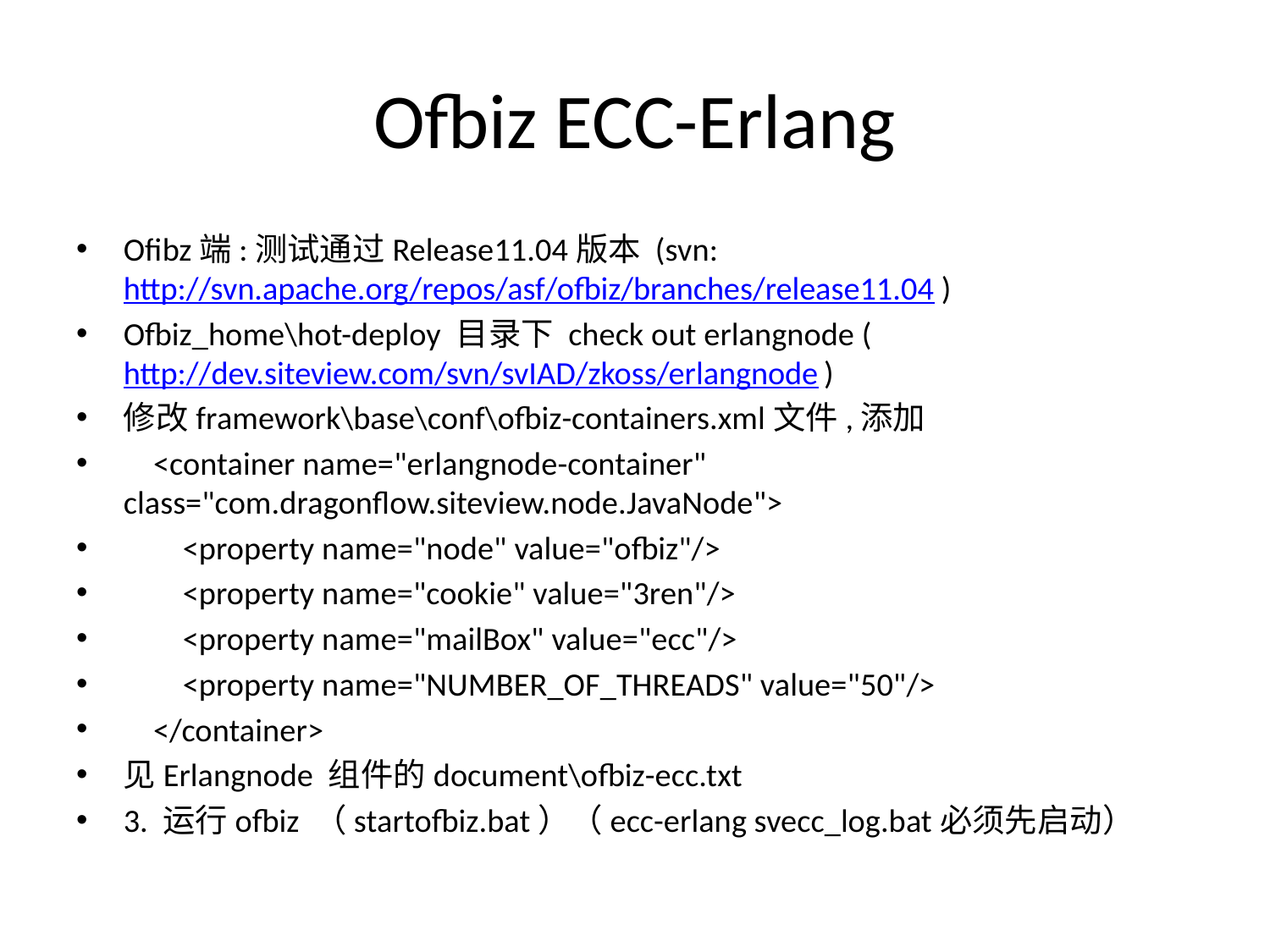

# Ofbiz ECC-Erlang
Ofibz端:测试通过Release11.04版本 (svn: http://svn.apache.org/repos/asf/ofbiz/branches/release11.04)
Ofbiz_home\hot-deploy 目录下 check out erlangnode (http://dev.siteview.com/svn/svIAD/zkoss/erlangnode)
修改framework\base\conf\ofbiz-containers.xml文件,添加
    <container name="erlangnode-container" class="com.dragonflow.siteview.node.JavaNode">
        <property name="node" value="ofbiz"/>
        <property name="cookie" value="3ren"/>
        <property name="mailBox" value="ecc"/>
        <property name="NUMBER_OF_THREADS" value="50"/>
    </container>
见Erlangnode 组件的document\ofbiz-ecc.txt
3. 运行ofbiz （startofbiz.bat）（ecc-erlang svecc_log.bat必须先启动）